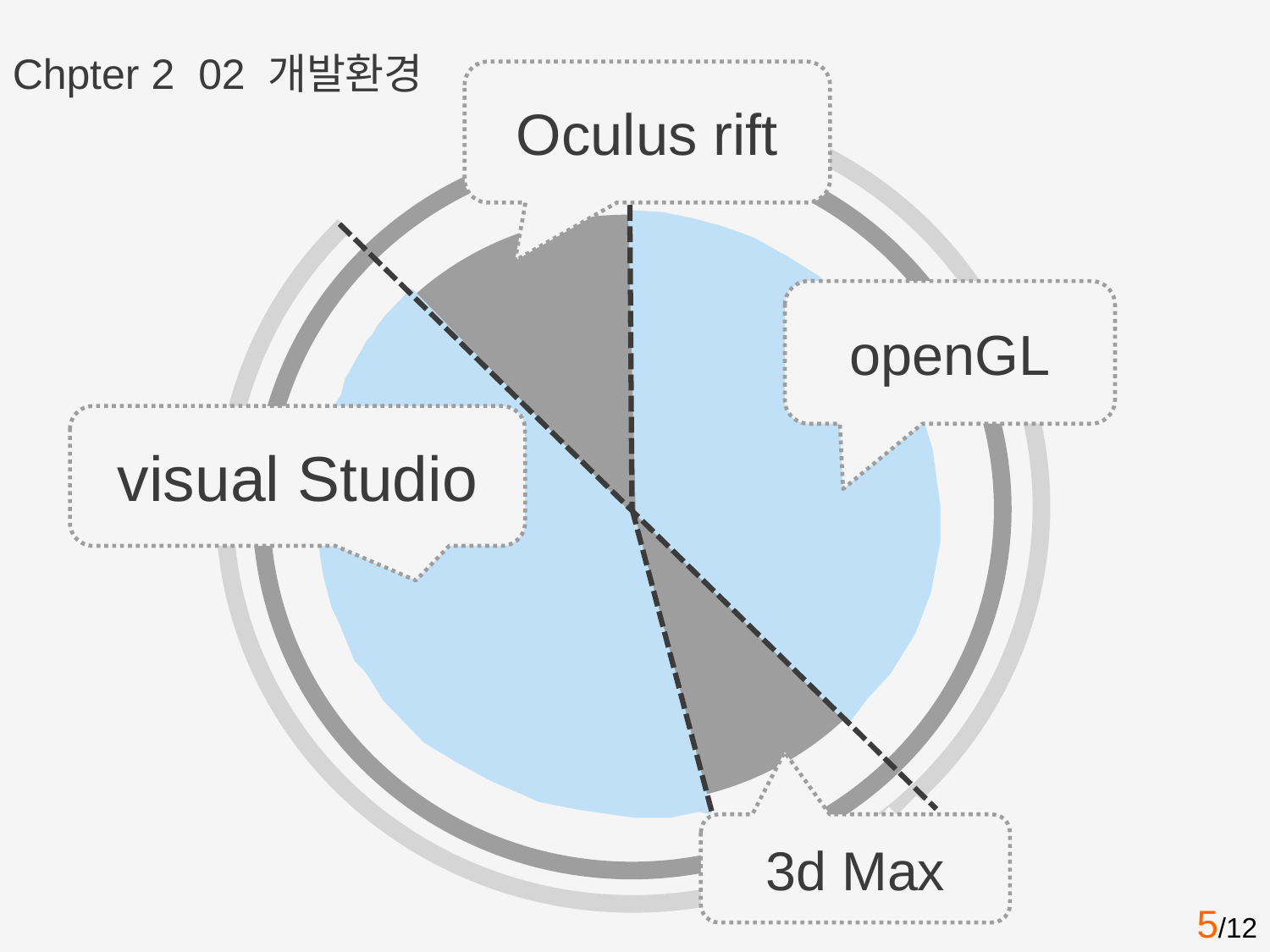

Chpter 2  02 개발환경
Oculus rift

openGL

visual Studio

3d Max

5/12